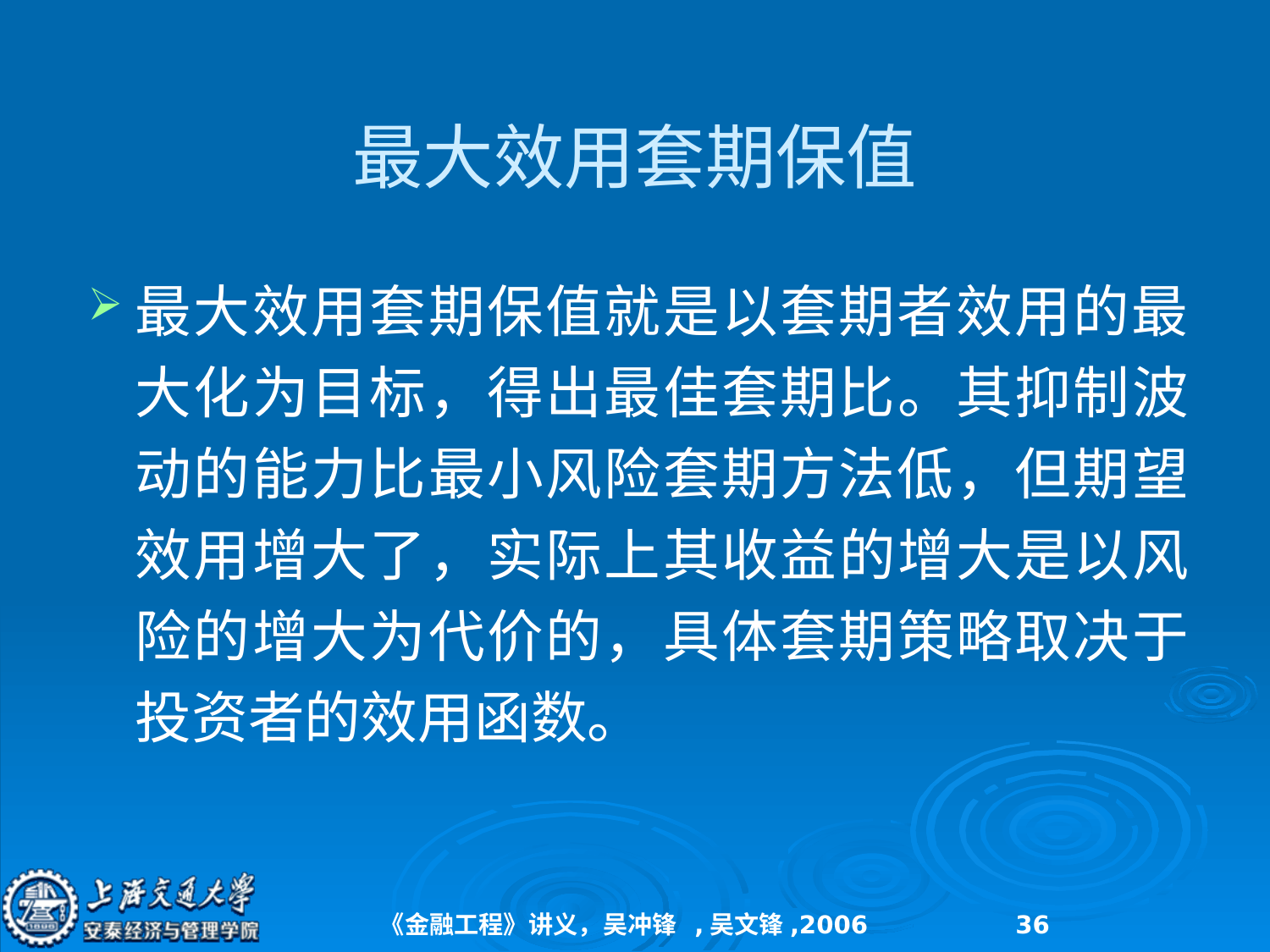

# 最大效用套期保值
最大效用套期保值就是以套期者效用的最大化为目标，得出最佳套期比。其抑制波动的能力比最小风险套期方法低，但期望效用增大了，实际上其收益的增大是以风险的增大为代价的，具体套期策略取决于投资者的效用函数。